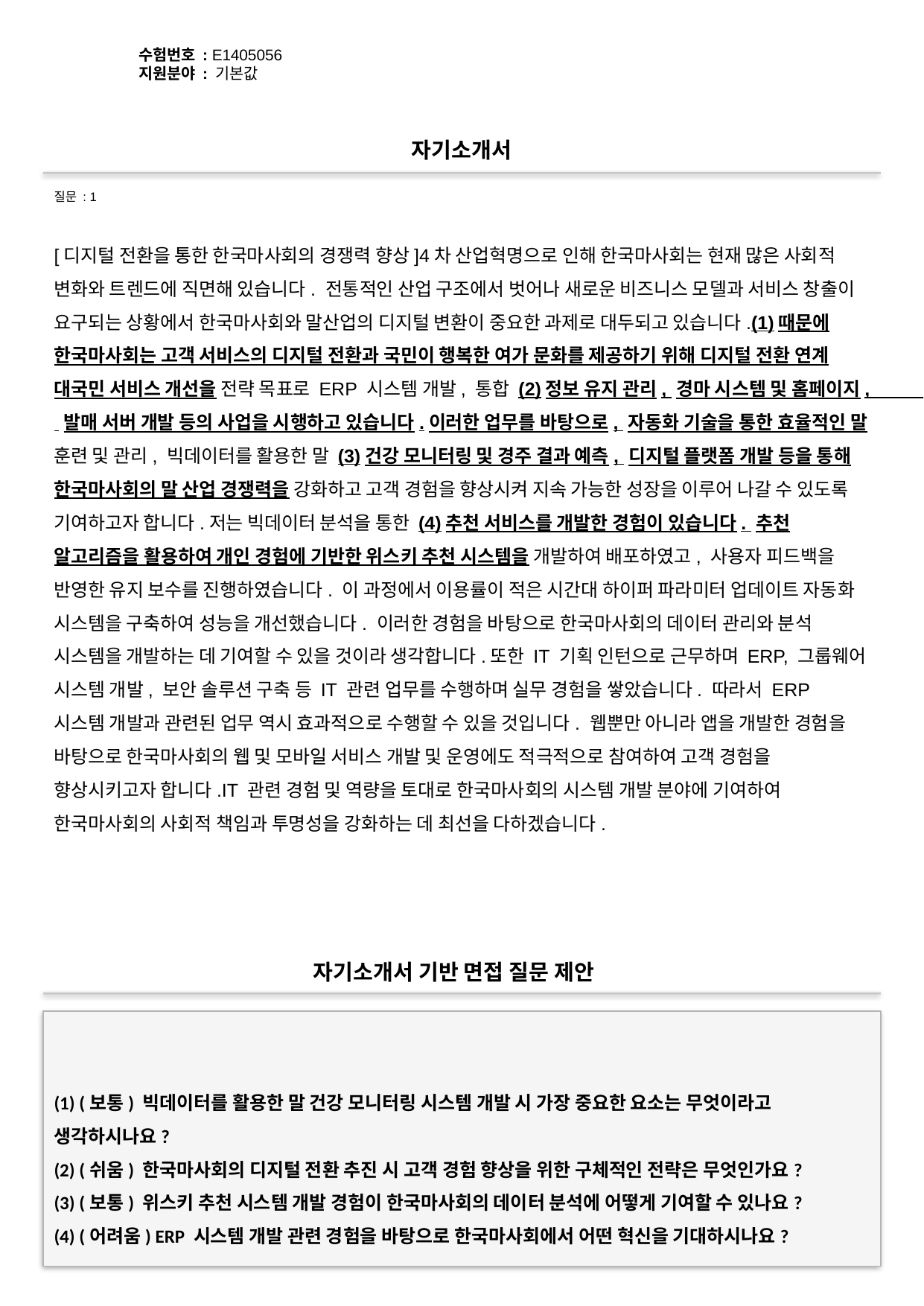

수험번호 : E1405056
지원분야 : 기본값
#

자기소개서

질문 : 1

[디지털 전환을 통한 한국마사회의 경쟁력 향상]4차 산업혁명으로 인해 한국마사회는 현재 많은 사회적 변화와 트렌드에 직면해 있습니다. 전통적인 산업 구조에서 벗어나 새로운 비즈니스 모델과 서비스 창출이 요구되는 상황에서 한국마사회와 말산업의 디지털 변환이 중요한 과제로 대두되고 있습니다.(1)때문에 한국마사회는 고객 서비스의 디지털 전환과 국민이 행복한 여가 문화를 제공하기 위해 디지털 전환 연계 대국민 서비스 개선을 전략 목표로 ERP 시스템 개발, 통합 (2)정보 유지 관리, 경마 시스템 및 홈페이지, 발매 서버 개발 등의 사업을 시행하고 있습니다.이러한 업무를 바탕으로, 자동화 기술을 통한 효율적인 말 훈련 및 관리, 빅데이터를 활용한 말 (3)건강 모니터링 및 경주 결과 예측, 디지털 플랫폼 개발 등을 통해 한국마사회의 말 산업 경쟁력을 강화하고 고객 경험을 향상시켜 지속 가능한 성장을 이루어 나갈 수 있도록 기여하고자 합니다.저는 빅데이터 분석을 통한 (4)추천 서비스를 개발한 경험이 있습니다. 추천 알고리즘을 활용하여 개인 경험에 기반한 위스키 추천 시스템을 개발하여 배포하였고, 사용자 피드백을 반영한 유지 보수를 진행하였습니다. 이 과정에서 이용률이 적은 시간대 하이퍼 파라미터 업데이트 자동화 시스템을 구축하여 성능을 개선했습니다. 이러한 경험을 바탕으로 한국마사회의 데이터 관리와 분석 시스템을 개발하는 데 기여할 수 있을 것이라 생각합니다.또한 IT 기획 인턴으로 근무하며 ERP, 그룹웨어 시스템 개발, 보안 솔루션 구축 등 IT 관련 업무를 수행하며 실무 경험을 쌓았습니다. 따라서 ERP 시스템 개발과 관련된 업무 역시 효과적으로 수행할 수 있을 것입니다. 웹뿐만 아니라 앱을 개발한 경험을 바탕으로 한국마사회의 웹 및 모바일 서비스 개발 및 운영에도 적극적으로 참여하여 고객 경험을 향상시키고자 합니다.IT 관련 경험 및 역량을 토대로 한국마사회의 시스템 개발 분야에 기여하여 한국마사회의 사회적 책임과 투명성을 강화하는 데 최선을 다하겠습니다.

자기소개서 기반 면접 질문 제안

(1) (보통) 빅데이터를 활용한 말 건강 모니터링 시스템 개발 시 가장 중요한 요소는 무엇이라고 생각하시나요?
(2) (쉬움) 한국마사회의 디지털 전환 추진 시 고객 경험 향상을 위한 구체적인 전략은 무엇인가요?
(3) (보통) 위스키 추천 시스템 개발 경험이 한국마사회의 데이터 분석에 어떻게 기여할 수 있나요?
(4) (어려움) ERP 시스템 개발 관련 경험을 바탕으로 한국마사회에서 어떤 혁신을 기대하시나요?